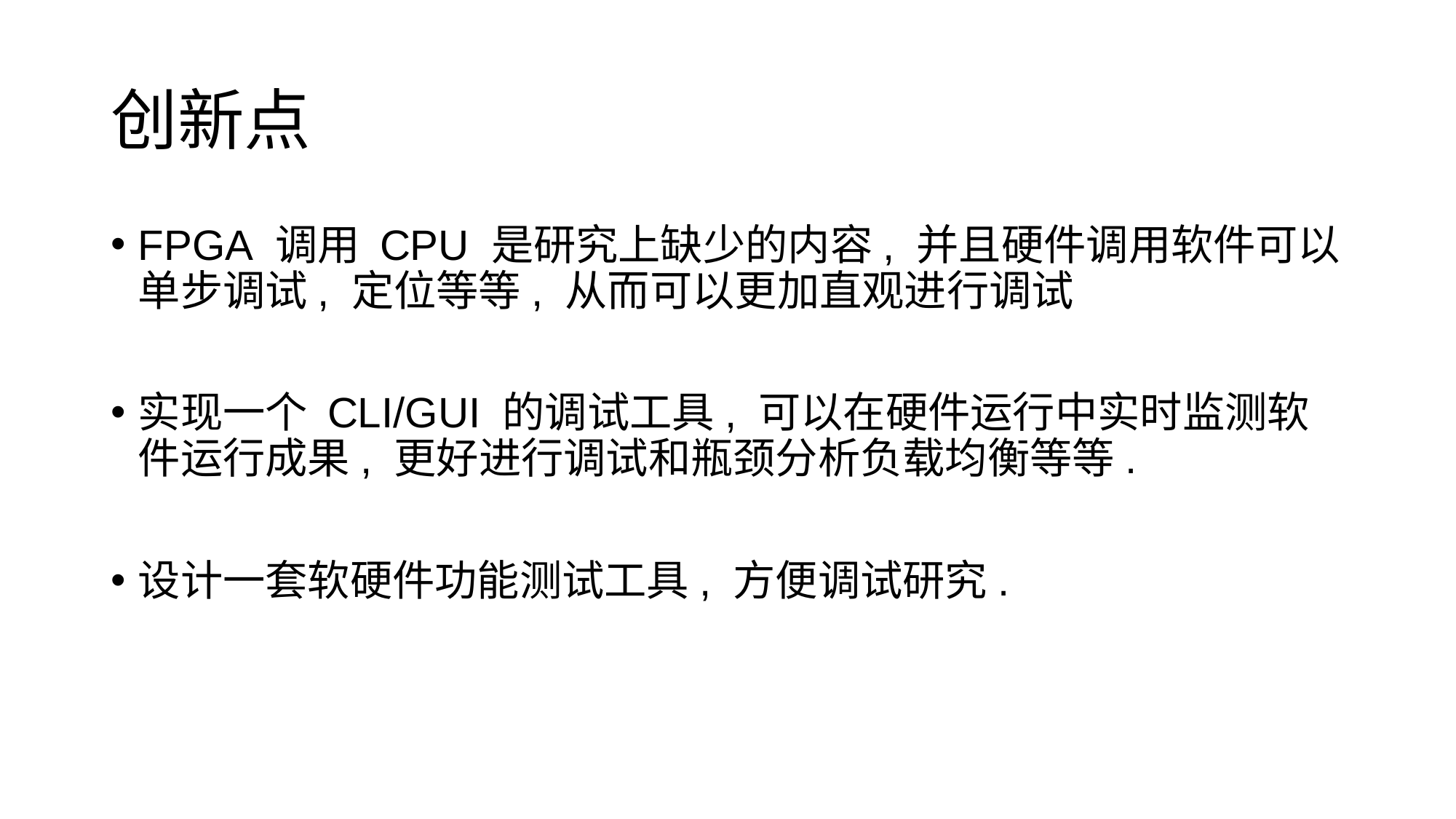

# 创新点
FPGA 调用 CPU 是研究上缺少的内容, 并且硬件调用软件可以单步调试, 定位等等, 从而可以更加直观进行调试

实现一个 CLI/GUI 的调试工具, 可以在硬件运行中实时监测软件运行成果, 更好进行调试和瓶颈分析负载均衡等等.

设计一套软硬件功能测试工具, 方便调试研究.